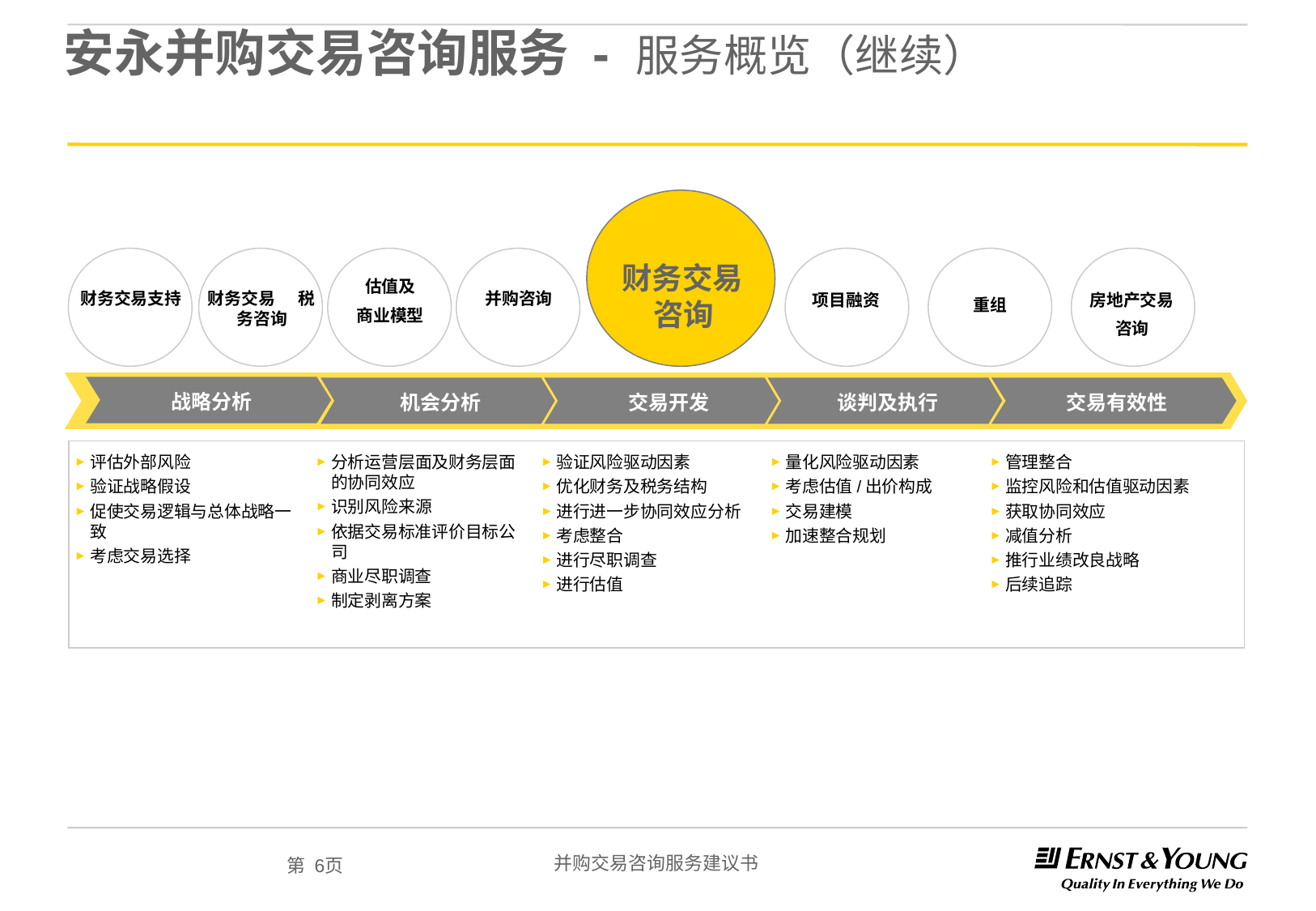

# 安永并购交易咨询服务 - 服务概览（继续）

财务交易咨询

估值及
商业模型

并购咨询

项目融资

重组
财务交易支持
财务交易      税务咨询
房地产交易
咨询

战略分析
机会分析
 交易开发
谈判及执行
交易有效性

评估外部风险
验证战略假设
促使交易逻辑与总体战略一致
考虑交易选择
分析运营层面及财务层面的协同效应
识别风险来源
依据交易标准评价目标公司
商业尽职调查
制定剥离方案
验证风险驱动因素
优化财务及税务结构
进行进一步协同效应分析
考虑整合
进行尽职调查
进行估值
量化风险驱动因素
考虑估值/出价构成
交易建模
加速整合规划
管理整合
监控风险和估值驱动因素
获取协同效应
减值分析
推行业绩改良战略
后续追踪
第 6页
并购交易咨询服务建议书